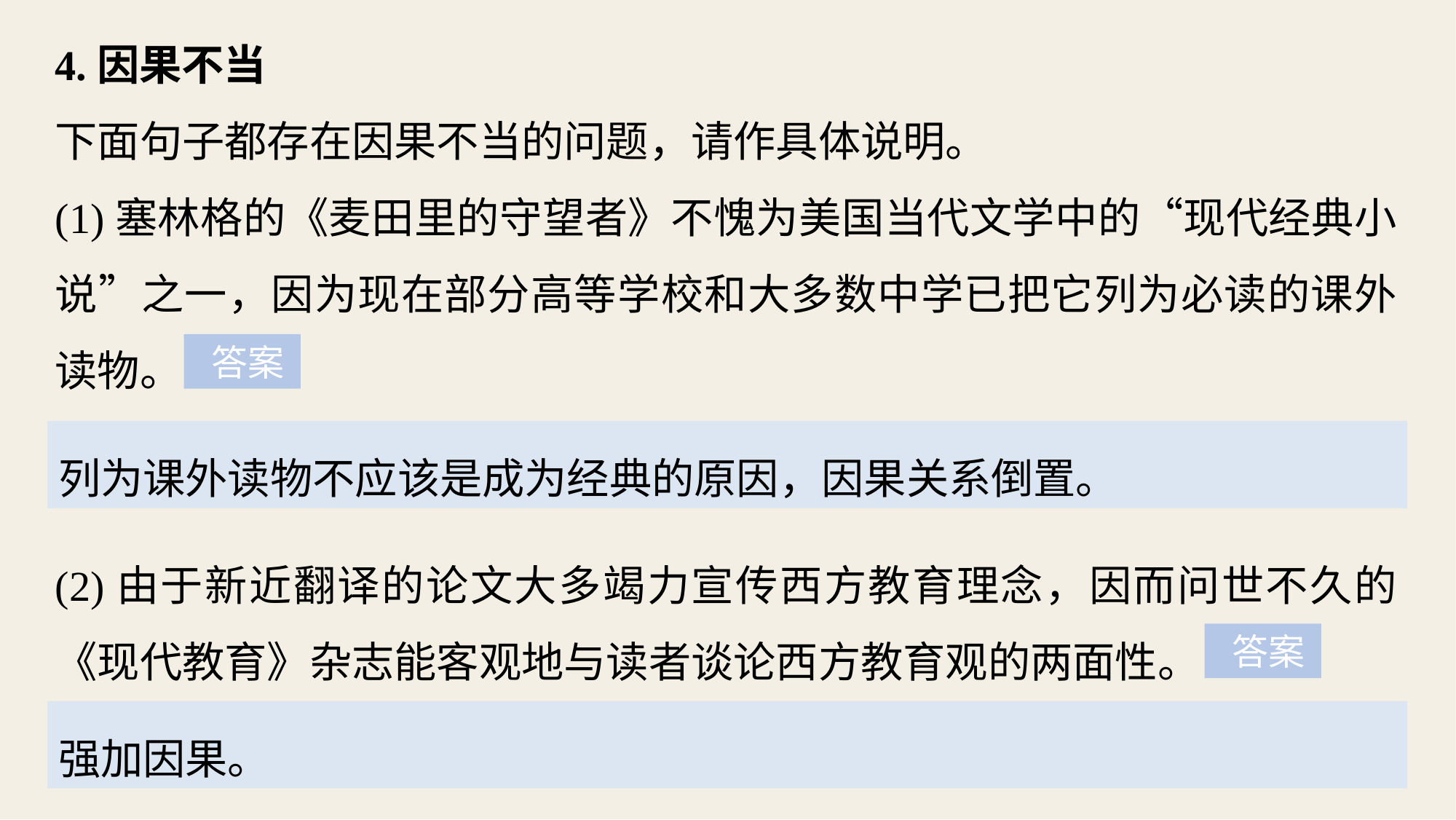

4.因果不当
下面句子都存在因果不当的问题，请作具体说明。
(1)塞林格的《麦田里的守望者》不愧为美国当代文学中的“现代经典小说”之一，因为现在部分高等学校和大多数中学已把它列为必读的课外读物。
 答案
列为课外读物不应该是成为经典的原因，因果关系倒置。
(2)由于新近翻译的论文大多竭力宣传西方教育理念，因而问世不久的《现代教育》杂志能客观地与读者谈论西方教育观的两面性。
 答案
强加因果。